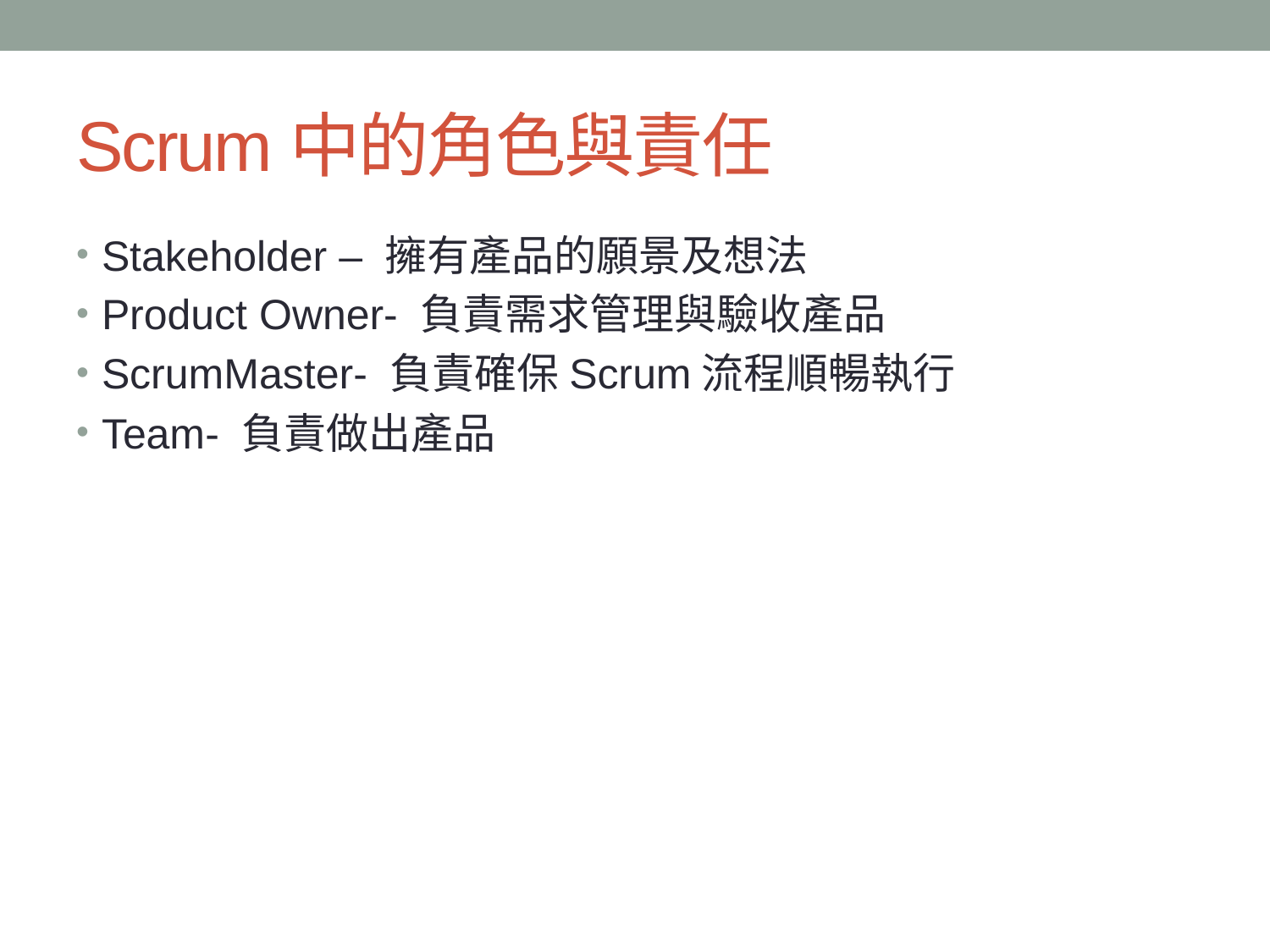

# Scrum中的角色與責任
Stakeholder – 擁有產品的願景及想法
Product Owner- 負責需求管理與驗收產品
ScrumMaster- 負責確保Scrum流程順暢執行
Team- 負責做出產品